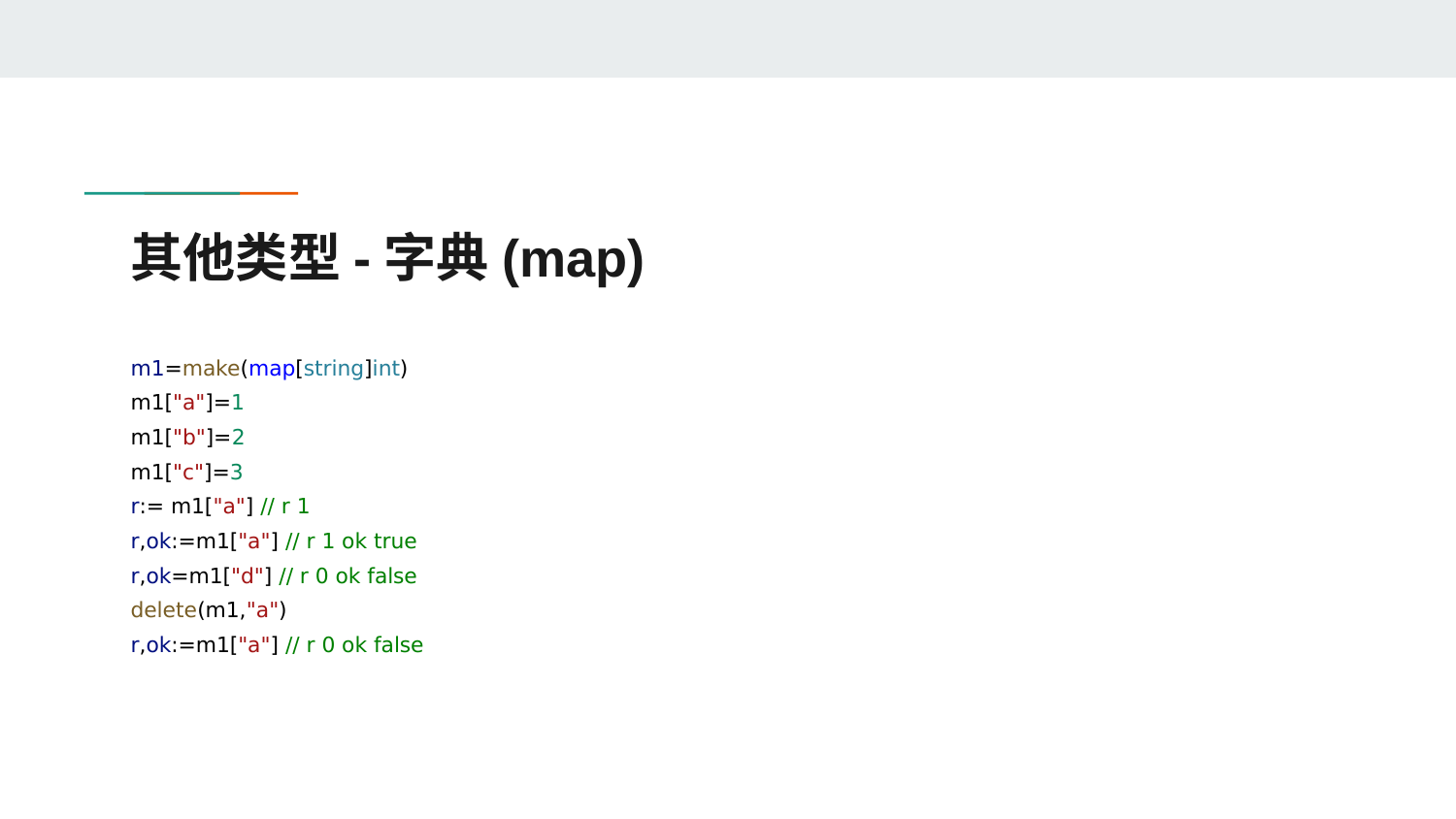

# 其他类型-字典(map)
m1=make(map[string]int)
m1["a"]=1
m1["b"]=2
m1["c"]=3
r:= m1["a"] // r 1
r,ok:=m1["a"] // r 1 ok true
r,ok=m1["d"] // r 0 ok false
delete(m1,"a")
r,ok:=m1["a"] // r 0 ok false